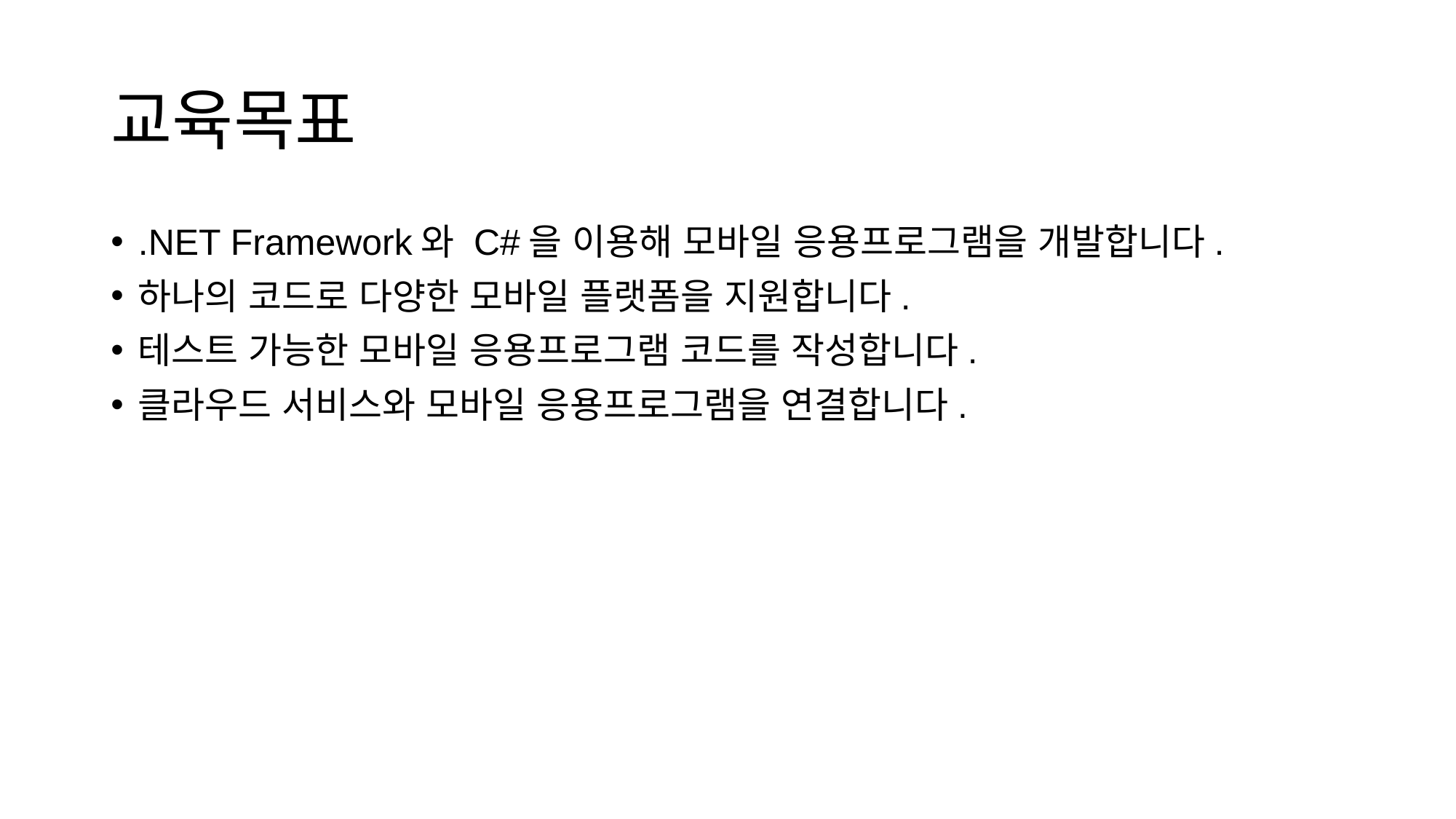

# 교육목표
.NET Framework와 C#을 이용해 모바일 응용프로그램을 개발합니다.
하나의 코드로 다양한 모바일 플랫폼을 지원합니다.
테스트 가능한 모바일 응용프로그램 코드를 작성합니다.
클라우드 서비스와 모바일 응용프로그램을 연결합니다.